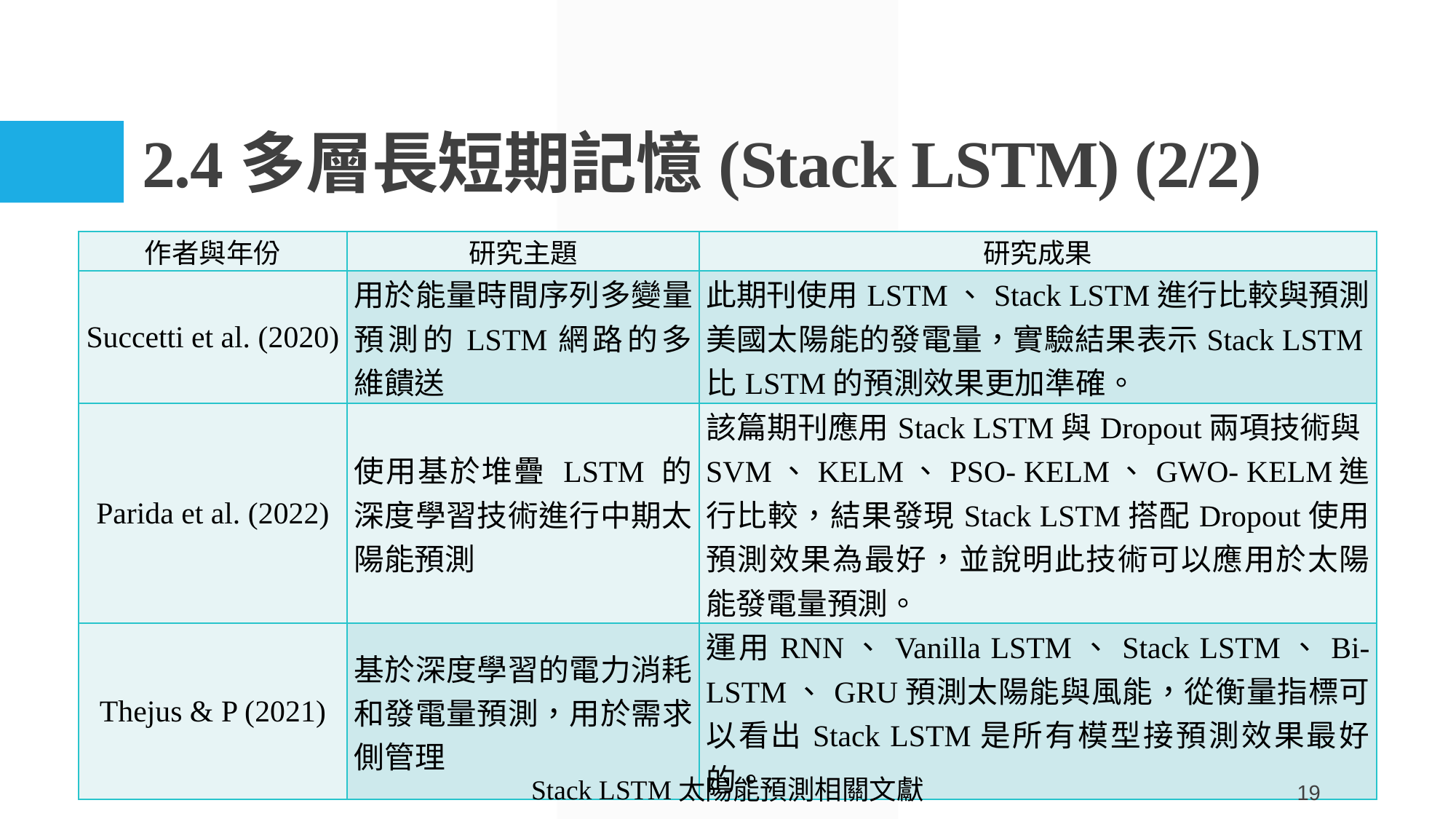

# 2.4多層長短期記憶(Stack LSTM) (2/2)
| 作者與年份 | 研究主題 | 研究成果 |
| --- | --- | --- |
| Succetti et al. (2020) | 用於能量時間序列多變量預測的LSTM網路的多維饋送 | 此期刊使用LSTM、Stack LSTM進行比較與預測美國太陽能的發電量，實驗結果表示Stack LSTM比LSTM的預測效果更加準確。 |
| Parida et al. (2022) | 使用基於堆疊 LSTM 的深度學習技術進行中期太陽能預測 | 該篇期刊應用Stack LSTM與Dropout兩項技術與SVM、KELM、PSO- KELM、GWO- KELM進行比較，結果發現Stack LSTM搭配Dropout使用預測效果為最好，並說明此技術可以應用於太陽能發電量預測。 |
| Thejus & P (2021) | 基於深度學習的電力消耗和發電量預測，用於需求側管理 | 運用RNN、Vanilla LSTM、Stack LSTM、Bi-LSTM、GRU預測太陽能與風能，從衡量指標可以看出Stack LSTM是所有模型接預測效果最好的。 |
Stack LSTM太陽能預測相關文獻
19